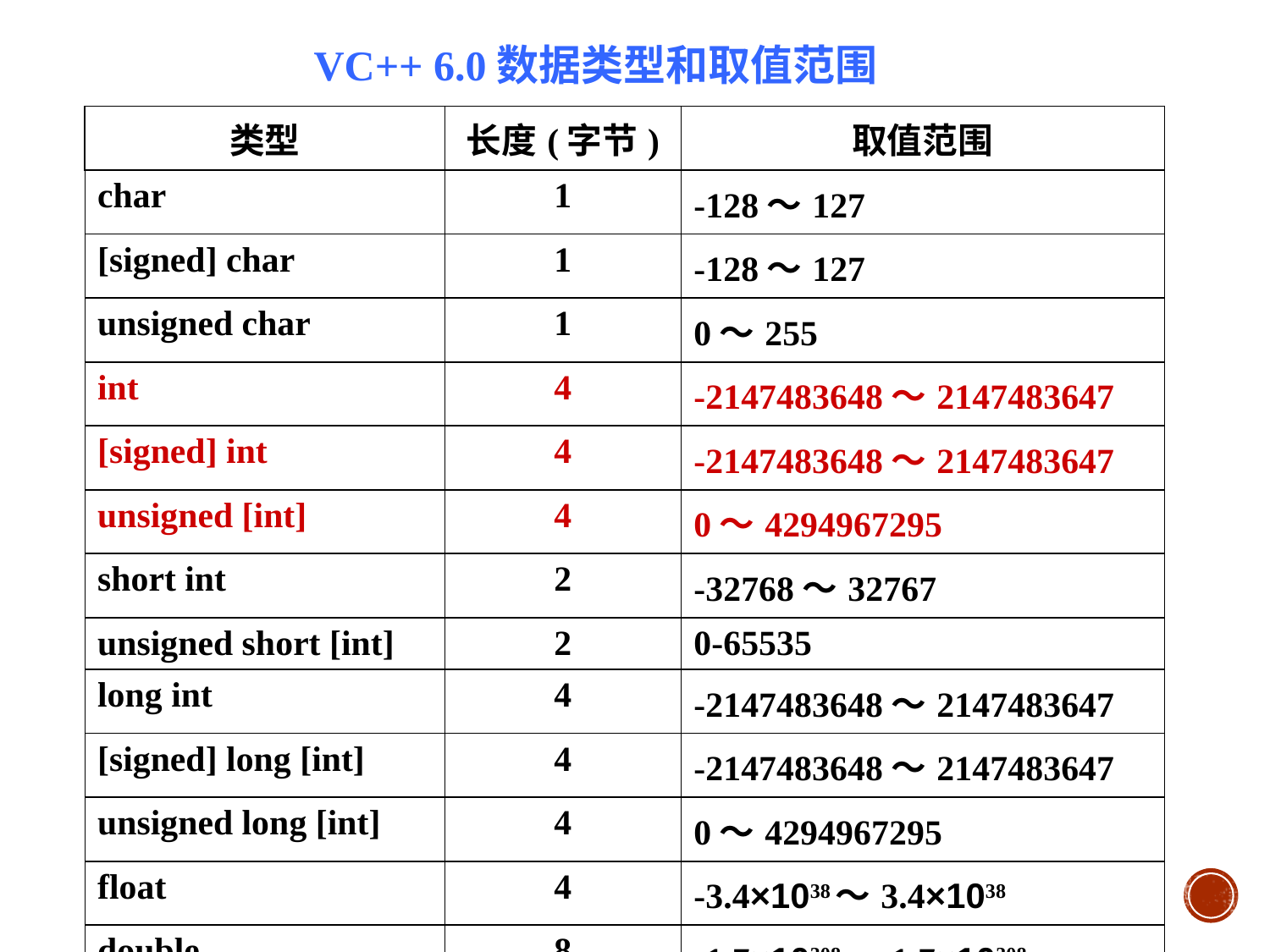

VC++ 6.0数据类型和取值范围
| 类型 | 长度(字节) | 取值范围 |
| --- | --- | --- |
| char | 1 | -128～127 |
| [signed] char | 1 | -128～127 |
| unsigned char | 1 | 0～255 |
| int | 4 | -2147483648～2147483647 |
| [signed] int | 4 | -2147483648～2147483647 |
| unsigned [int] | 4 | 0～4294967295 |
| short int | 2 | -32768～32767 |
| unsigned short [int] | 2 | 0-65535 |
| long int | 4 | -2147483648～2147483647 |
| [signed] long [int] | 4 | -2147483648～2147483647 |
| unsigned long [int] | 4 | 0～4294967295 |
| float | 4 | -3.4×1038～3.4×1038 |
| double | 8 | -1.7×10308～1.7×10308 |
| long double | 8 | -1.7×10308～1.7×10308 |

14